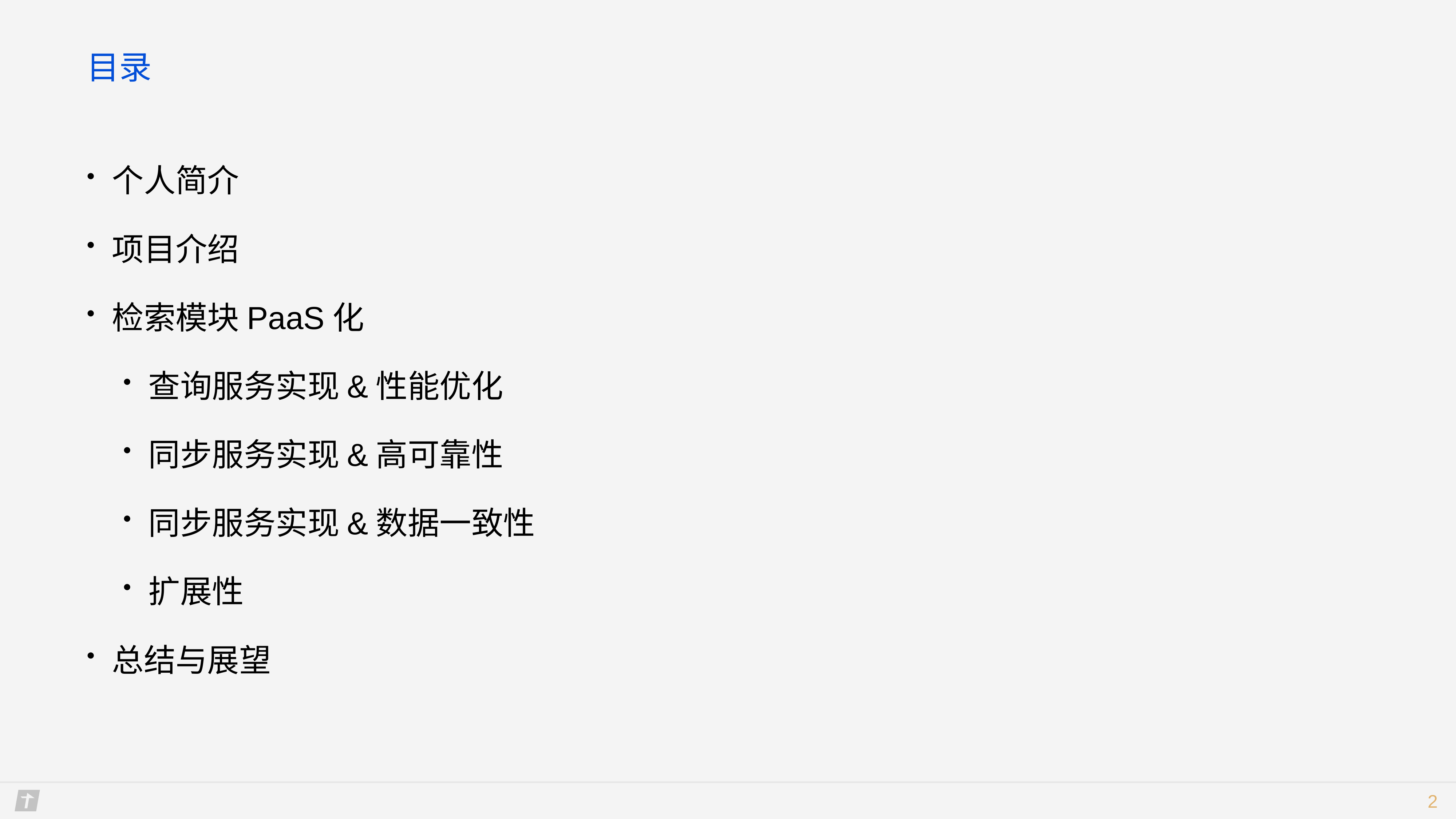

# 目录
个人简介
项目介绍
检索模块PaaS化
查询服务实现&性能优化
同步服务实现&高可靠性
同步服务实现&数据一致性
扩展性
总结与展望
2